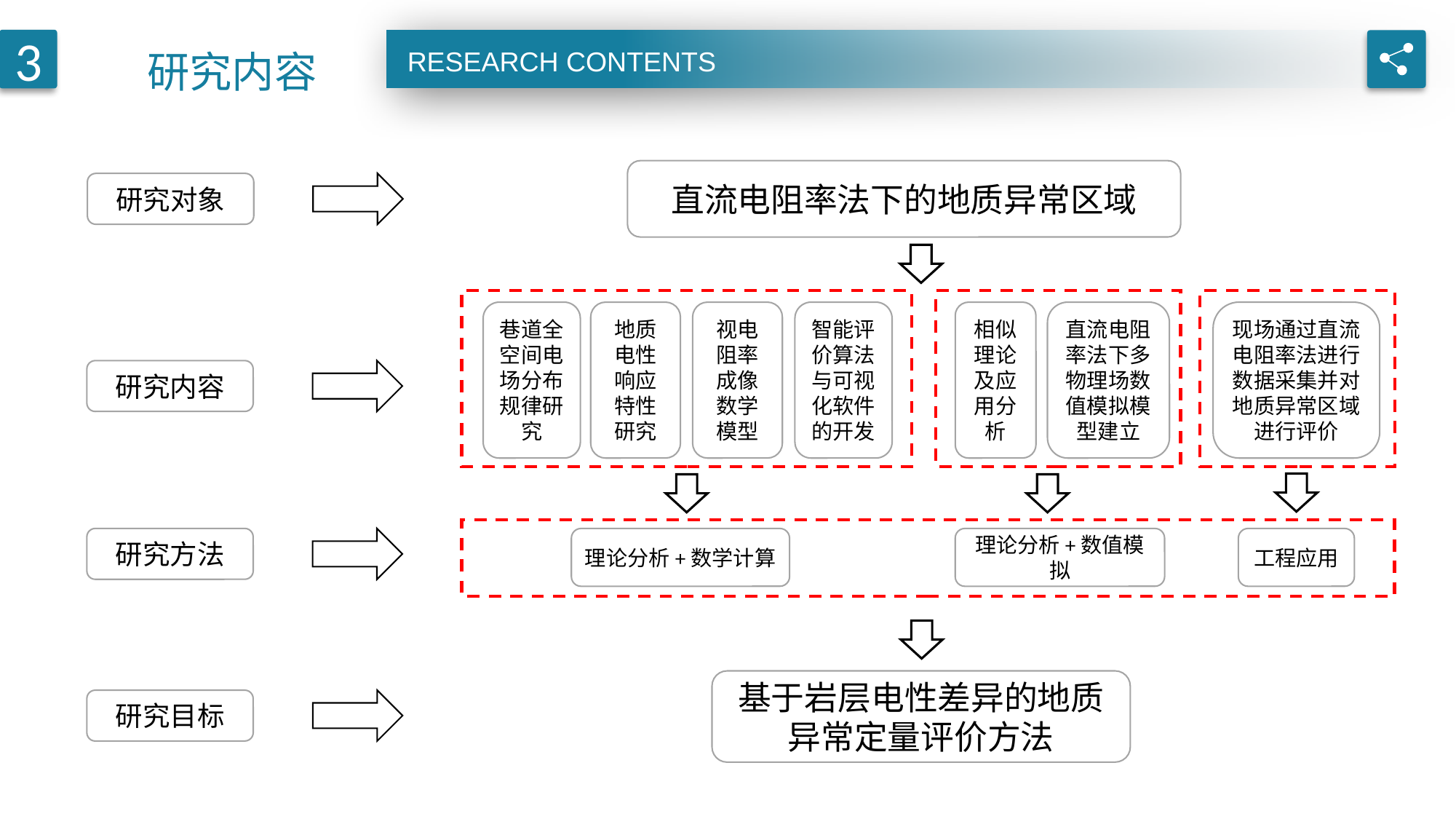

研究内容
3

RESEARCH CONTENTS

直流电阻率法下的地质异常区域

研究对象

巷道全空间电场分布规律研究
地质电性响应特性研究
视电阻率成像数学模型
智能评价算法与可视化软件的开发
相似理论及应用分析
直流电阻率法下多物理场数值模拟模型建立
现场通过直流电阻率法进行数据采集并对地质异常区域进行评价
研究内容

理论分析+数值模拟
工程应用
研究方法

理论分析+数学计算

基于岩层电性差异的地质异常定量评价方法
研究目标